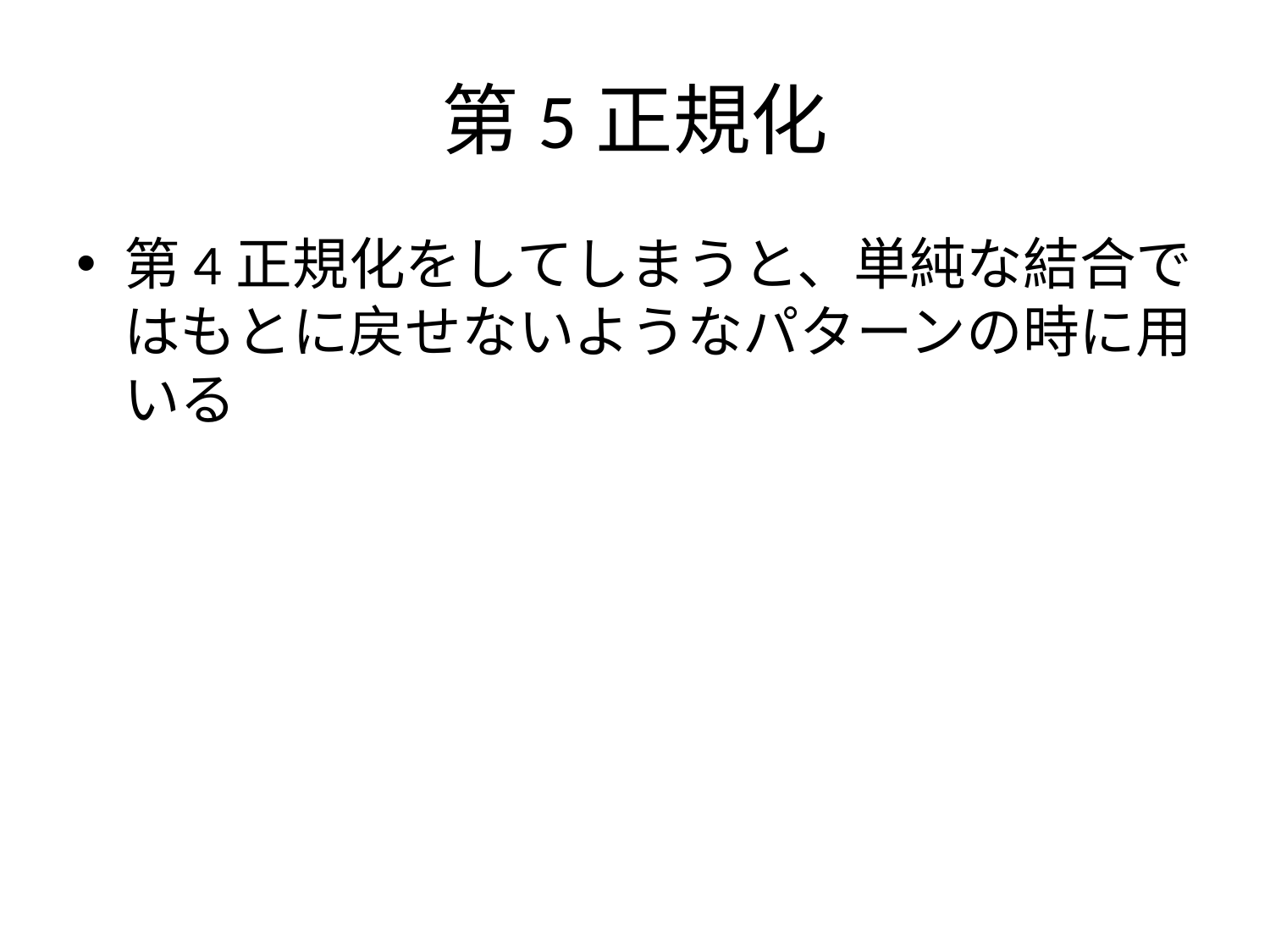

# 第5正規化
第4正規化をしてしまうと、単純な結合ではもとに戻せないようなパターンの時に用いる